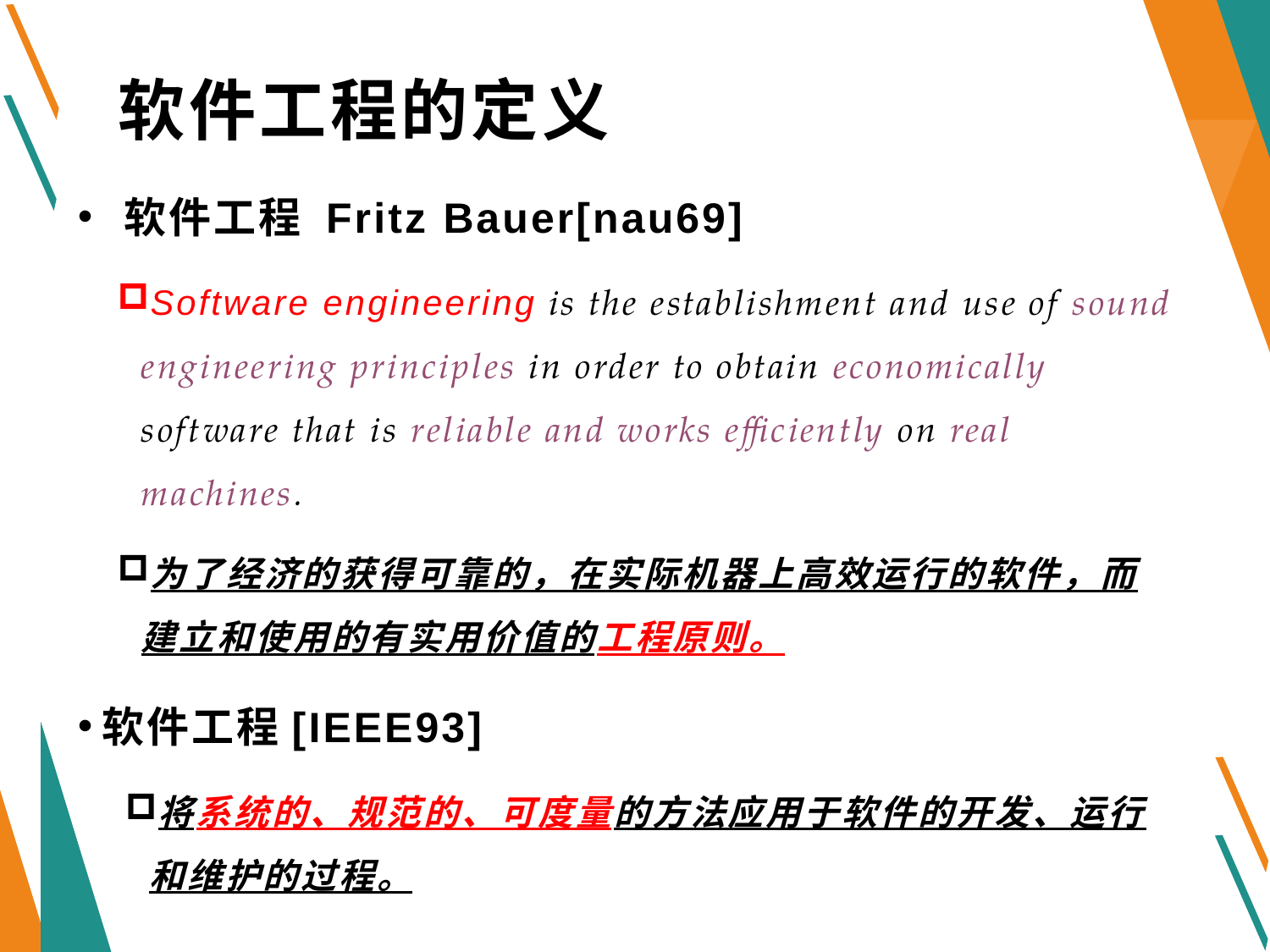

# 软件工程的定义
 软件工程 Fritz Bauer[nau69]
Software engineering is the establishment and use of sound engineering principles in order to obtain economically software that is reliable and works efficiently on real machines.
为了经济的获得可靠的，在实际机器上高效运行的软件，而建立和使用的有实用价值的工程原则。
软件工程[IEEE93]
将系统的、规范的、可度量的方法应用于软件的开发、运行和维护的过程。